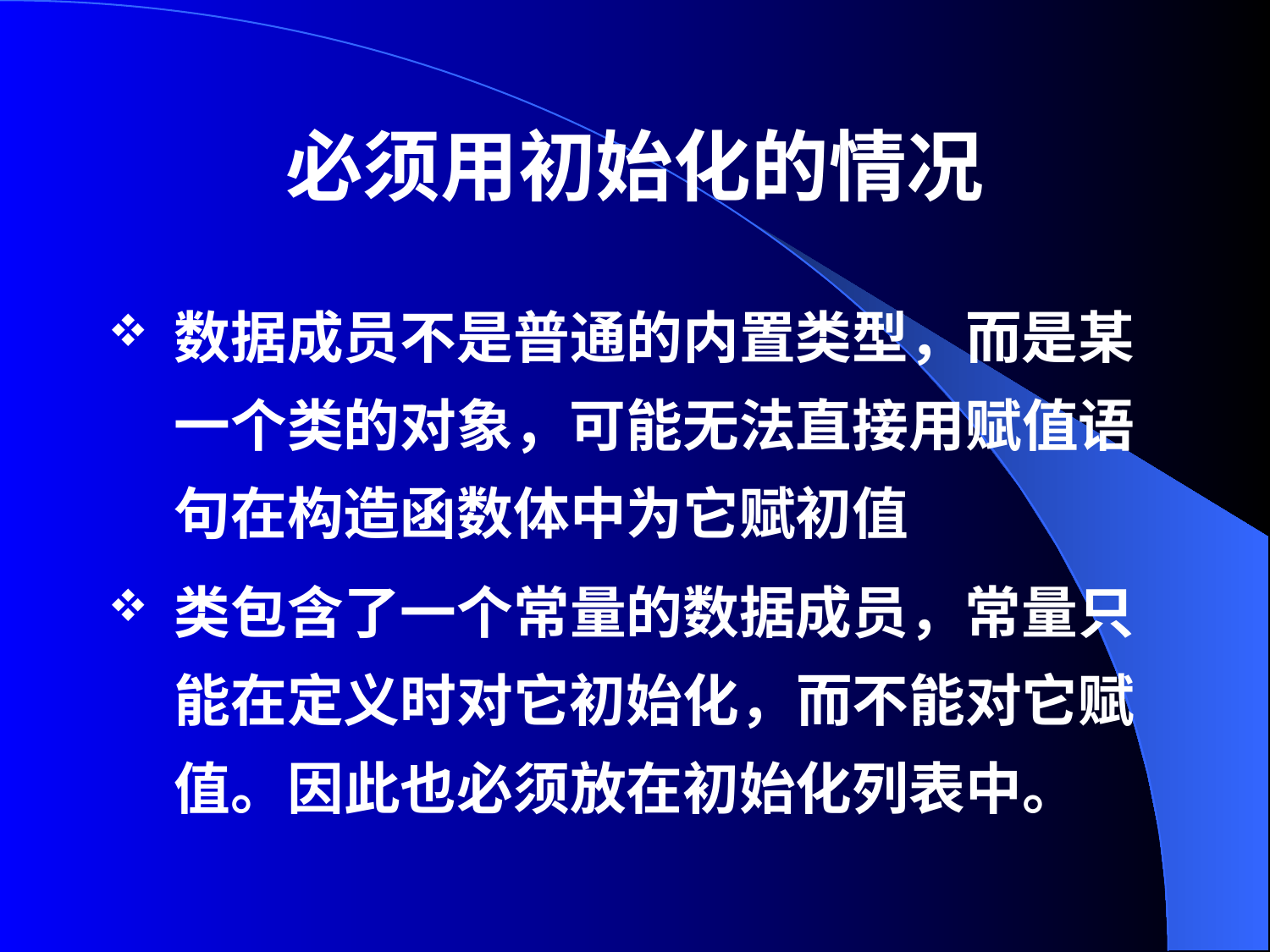

# 必须用初始化的情况
数据成员不是普通的内置类型，而是某一个类的对象，可能无法直接用赋值语句在构造函数体中为它赋初值
类包含了一个常量的数据成员，常量只能在定义时对它初始化，而不能对它赋值。因此也必须放在初始化列表中。